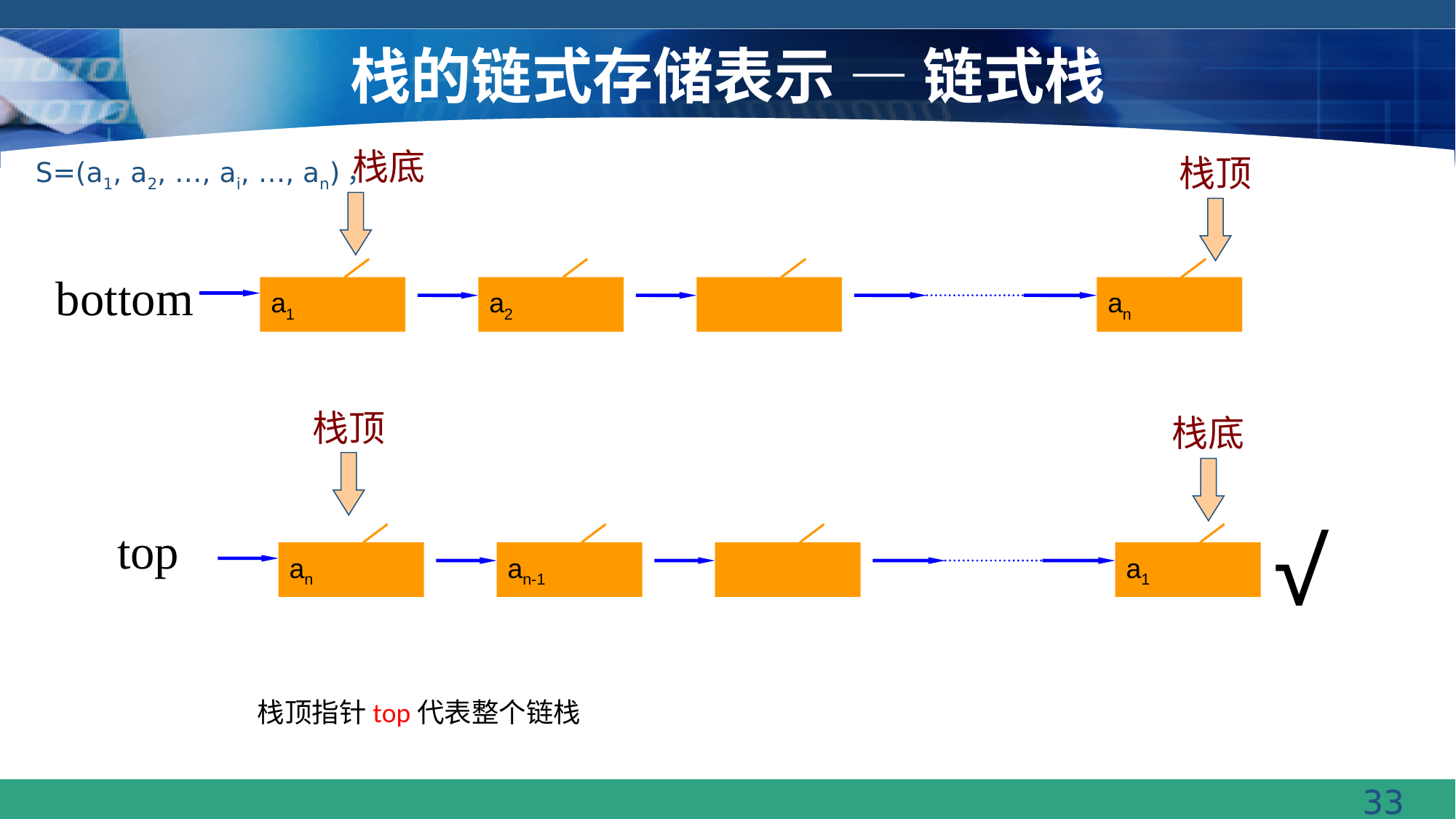

# 栈的链式存储表示 — 链式栈
栈底
栈顶
S=(a1, a2, …, ai, …, an)，

bottom
a1

a2

an

栈顶
栈底

√
top

an

an-1

a1

栈顶指针top代表整个链栈